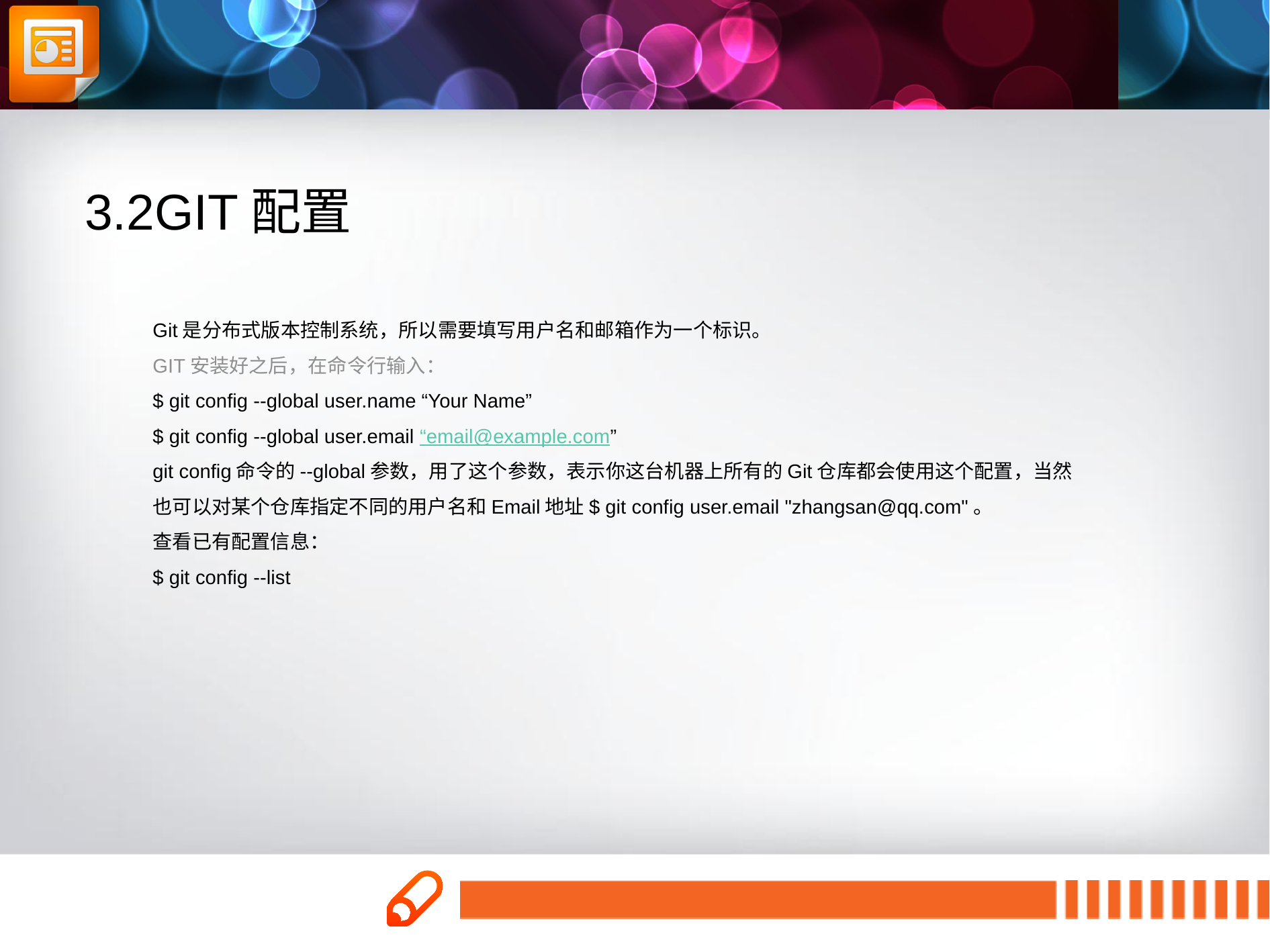

3.2GIT配置
Git是分布式版本控制系统，所以需要填写用户名和邮箱作为一个标识。
GIT安装好之后，在命令行输入：
$ git config --global user.name “Your Name”
$ git config --global user.email “email@example.com”
git config命令的--global参数，用了这个参数，表示你这台机器上所有的Git仓库都会使用这个配置，当然也可以对某个仓库指定不同的用户名和Email地址$ git config user.email "zhangsan@qq.com"。
查看已有配置信息：
$ git config --list